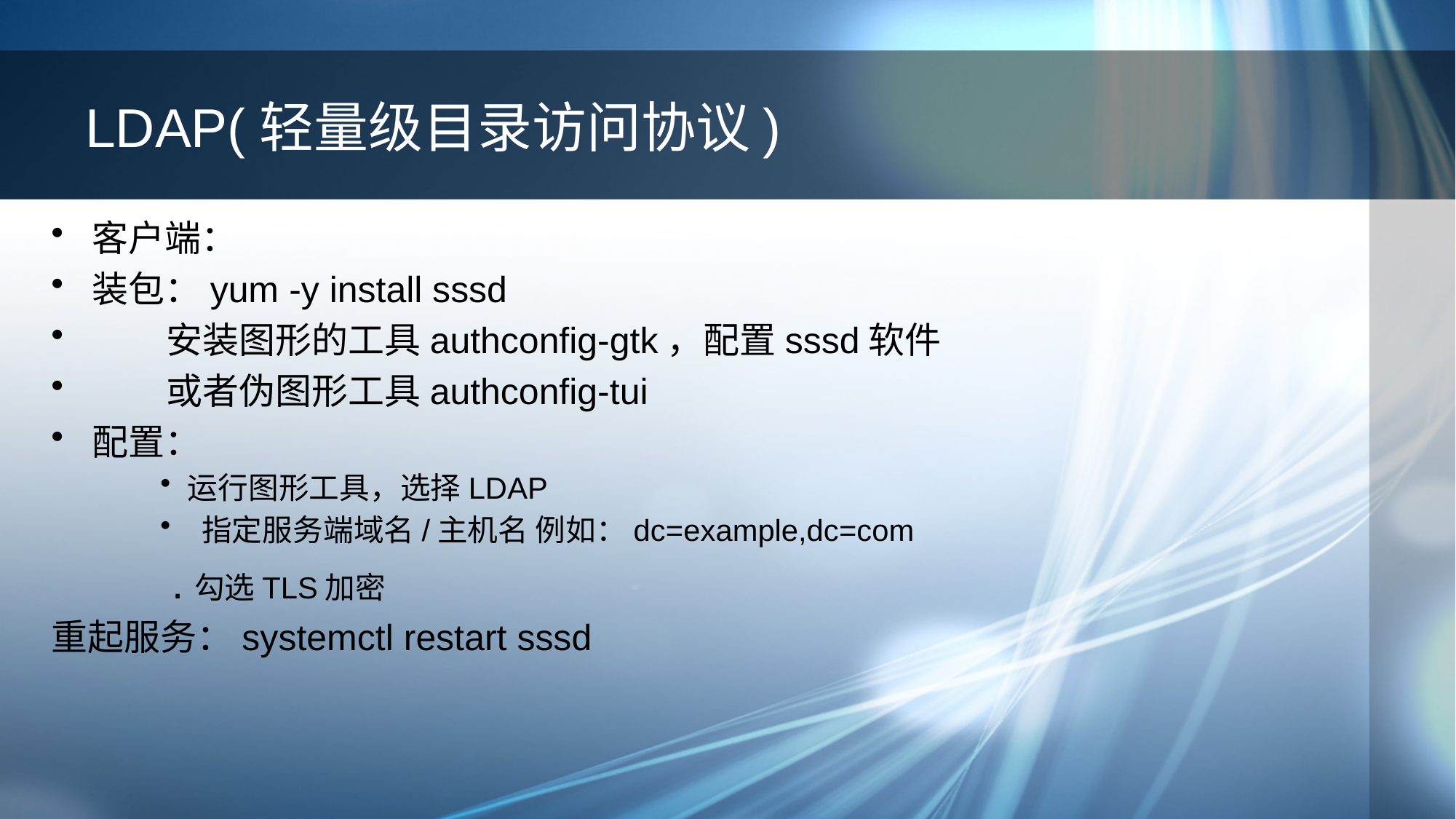

# LDAP(轻量级目录访问协议)
客户端：
装包：yum -y install sssd
        安装图形的工具authconfig-gtk，配置sssd软件
        或者伪图形工具authconfig-tui
配置：
运行图形工具，选择LDAP
 指定服务端域名/主机名 例如：dc=example,dc=com
	 .勾选TLS加密
重起服务：systemctl restart sssd